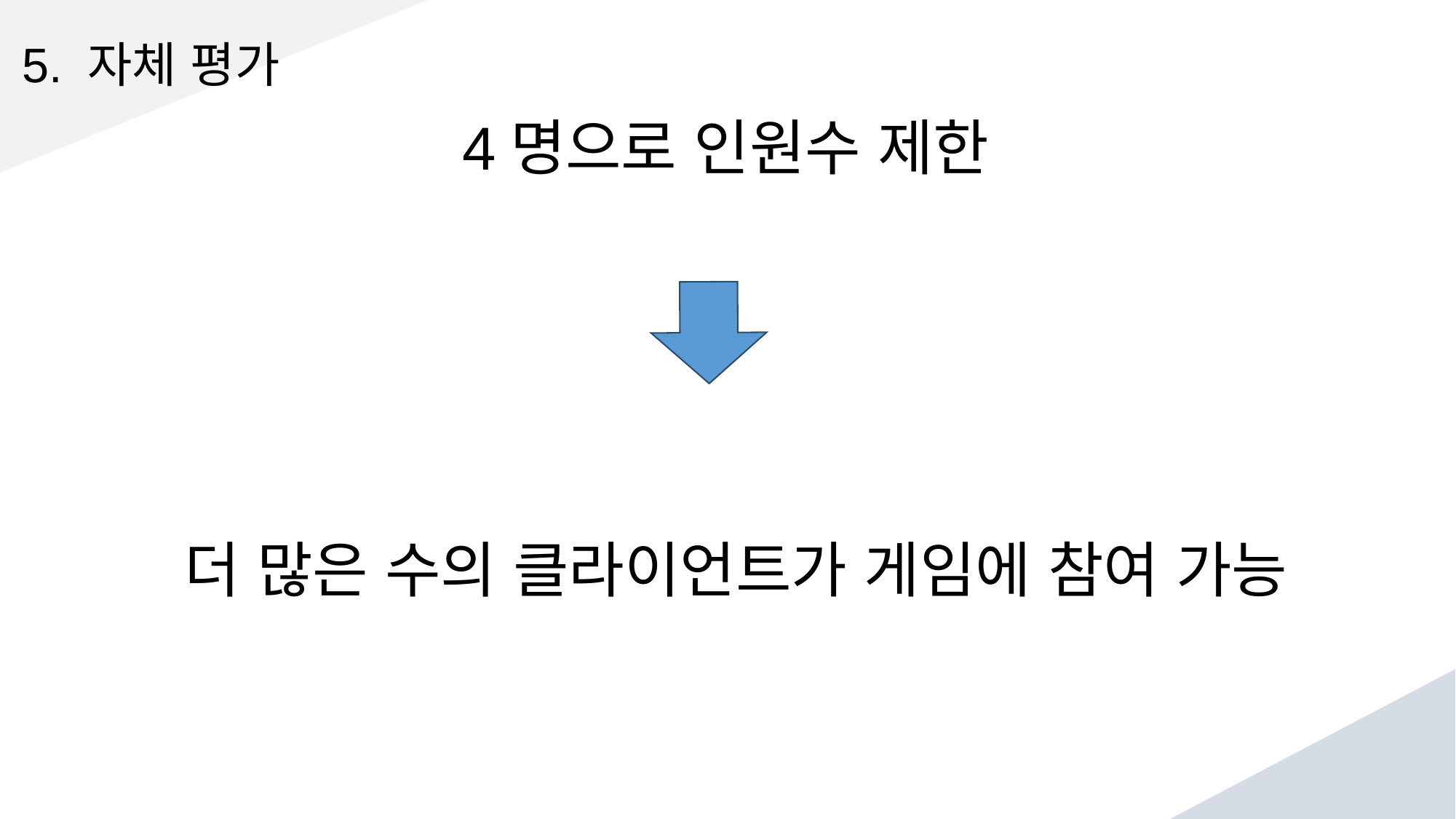

5. 자체 평가

4명으로 인원수 제한

더 많은 수의 클라이언트가 게임에 참여 가능